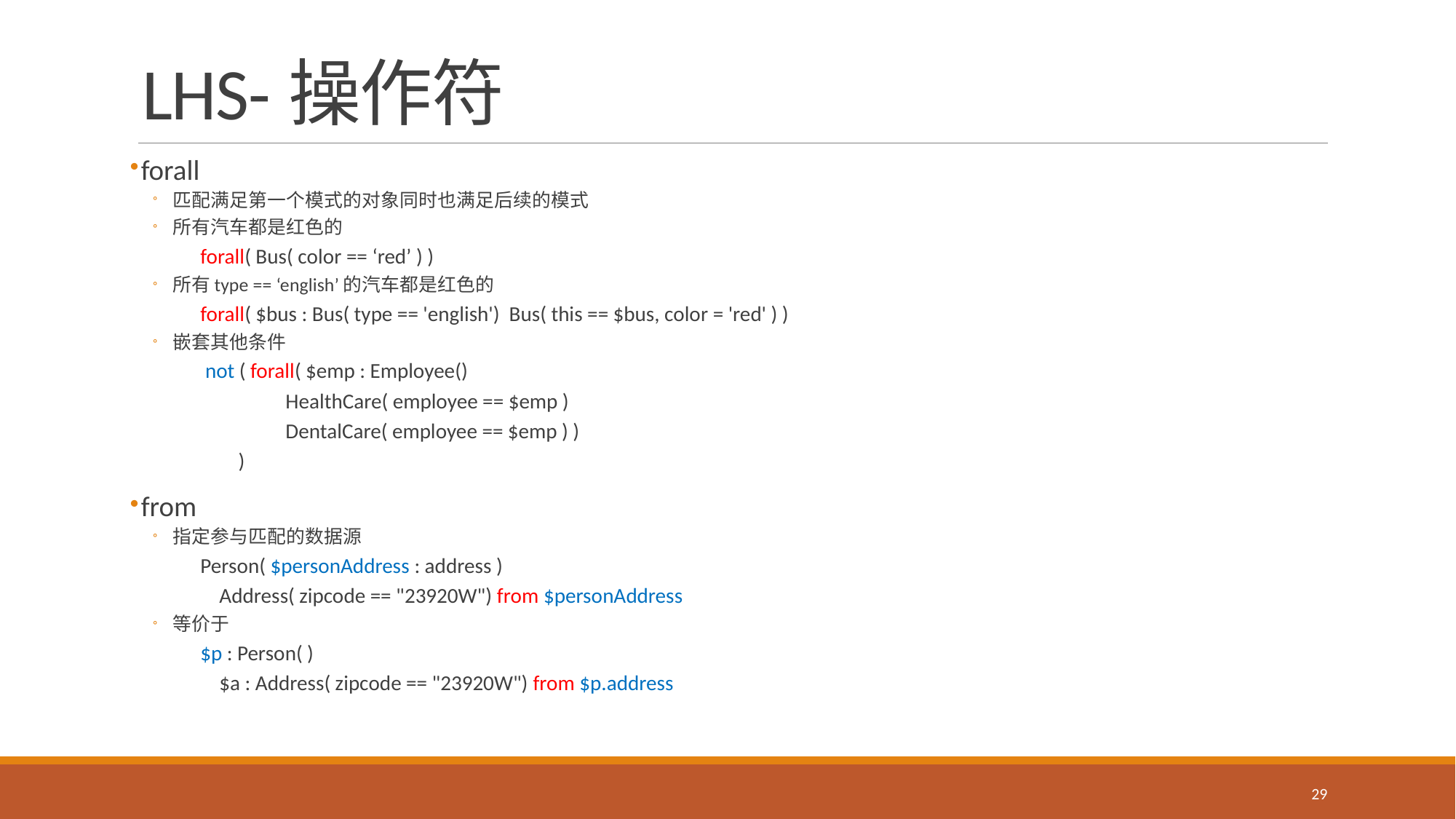

# LHS-操作符
forall
匹配满足第一个模式的对象同时也满足后续的模式
所有汽车都是红色的
forall( Bus( color == ‘red’ ) )
所有type == ‘english’的汽车都是红色的
forall( $bus : Bus( type == 'english')  Bus( this == $bus, color = 'red' ) )
嵌套其他条件
 not ( forall( $emp : Employee()
                  HealthCare( employee == $emp )
                  DentalCare( employee == $emp ) )
        )
from
指定参与匹配的数据源
Person( $personAddress : address )
    Address( zipcode == "23920W") from $personAddress
等价于
$p : Person( )
    $a : Address( zipcode == "23920W") from $p.address

29